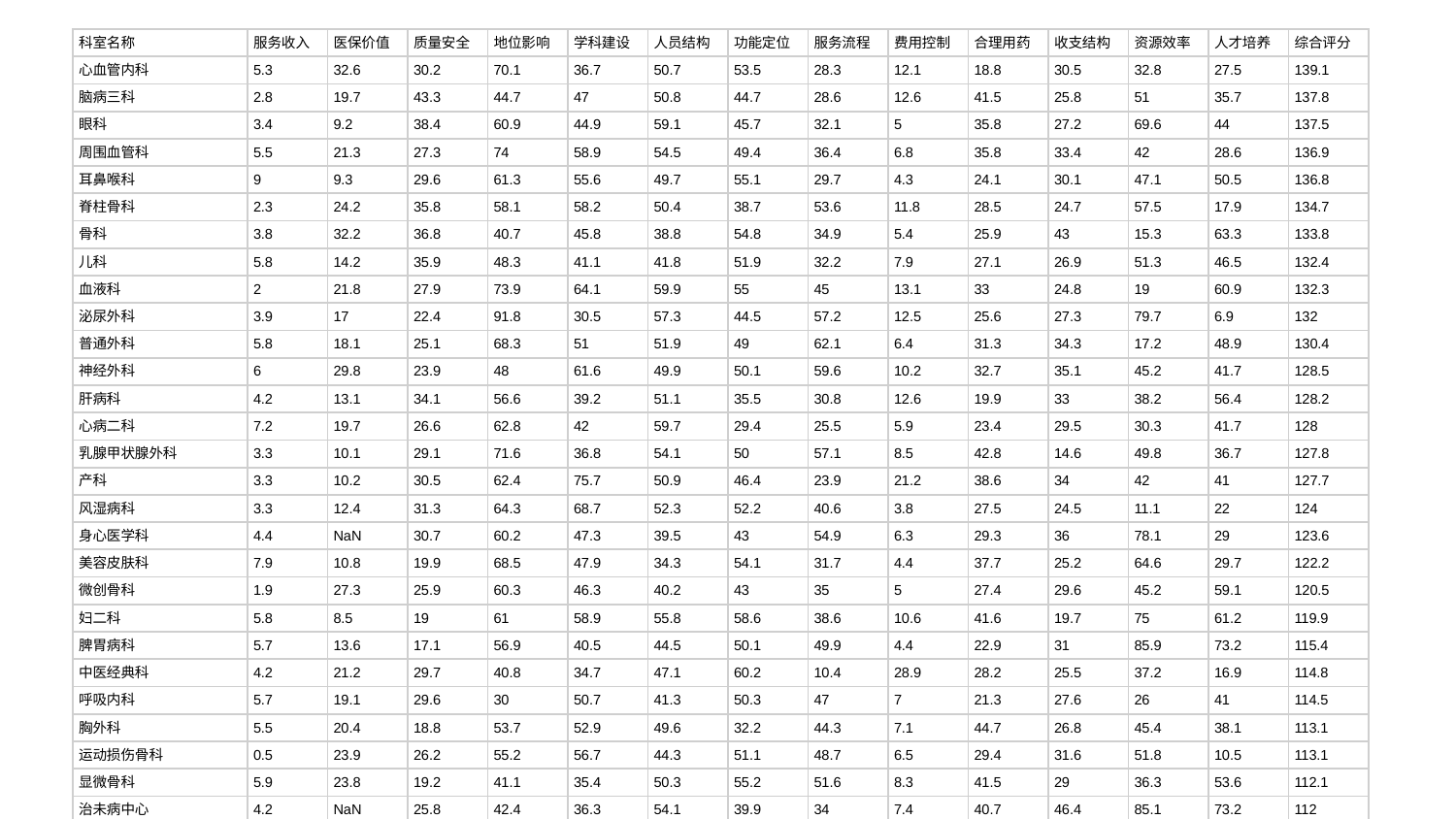

| 科室名称 | 服务收入 | 医保价值 | 质量安全 | 地位影响 | 学科建设 | 人员结构 | 功能定位 | 服务流程 | 费用控制 | 合理用药 | 收支结构 | 资源效率 | 人才培养 | 综合评分 |
| --- | --- | --- | --- | --- | --- | --- | --- | --- | --- | --- | --- | --- | --- | --- |
| 心血管内科 | 5.3 | 32.6 | 30.2 | 70.1 | 36.7 | 50.7 | 53.5 | 28.3 | 12.1 | 18.8 | 30.5 | 32.8 | 27.5 | 139.1 |
| 脑病三科 | 2.8 | 19.7 | 43.3 | 44.7 | 47 | 50.8 | 44.7 | 28.6 | 12.6 | 41.5 | 25.8 | 51 | 35.7 | 137.8 |
| 眼科 | 3.4 | 9.2 | 38.4 | 60.9 | 44.9 | 59.1 | 45.7 | 32.1 | 5 | 35.8 | 27.2 | 69.6 | 44 | 137.5 |
| 周围血管科 | 5.5 | 21.3 | 27.3 | 74 | 58.9 | 54.5 | 49.4 | 36.4 | 6.8 | 35.8 | 33.4 | 42 | 28.6 | 136.9 |
| 耳鼻喉科 | 9 | 9.3 | 29.6 | 61.3 | 55.6 | 49.7 | 55.1 | 29.7 | 4.3 | 24.1 | 30.1 | 47.1 | 50.5 | 136.8 |
| 脊柱骨科 | 2.3 | 24.2 | 35.8 | 58.1 | 58.2 | 50.4 | 38.7 | 53.6 | 11.8 | 28.5 | 24.7 | 57.5 | 17.9 | 134.7 |
| 骨科 | 3.8 | 32.2 | 36.8 | 40.7 | 45.8 | 38.8 | 54.8 | 34.9 | 5.4 | 25.9 | 43 | 15.3 | 63.3 | 133.8 |
| 儿科 | 5.8 | 14.2 | 35.9 | 48.3 | 41.1 | 41.8 | 51.9 | 32.2 | 7.9 | 27.1 | 26.9 | 51.3 | 46.5 | 132.4 |
| 血液科 | 2 | 21.8 | 27.9 | 73.9 | 64.1 | 59.9 | 55 | 45 | 13.1 | 33 | 24.8 | 19 | 60.9 | 132.3 |
| 泌尿外科 | 3.9 | 17 | 22.4 | 91.8 | 30.5 | 57.3 | 44.5 | 57.2 | 12.5 | 25.6 | 27.3 | 79.7 | 6.9 | 132 |
| 普通外科 | 5.8 | 18.1 | 25.1 | 68.3 | 51 | 51.9 | 49 | 62.1 | 6.4 | 31.3 | 34.3 | 17.2 | 48.9 | 130.4 |
| 神经外科 | 6 | 29.8 | 23.9 | 48 | 61.6 | 49.9 | 50.1 | 59.6 | 10.2 | 32.7 | 35.1 | 45.2 | 41.7 | 128.5 |
| 肝病科 | 4.2 | 13.1 | 34.1 | 56.6 | 39.2 | 51.1 | 35.5 | 30.8 | 12.6 | 19.9 | 33 | 38.2 | 56.4 | 128.2 |
| 心病二科 | 7.2 | 19.7 | 26.6 | 62.8 | 42 | 59.7 | 29.4 | 25.5 | 5.9 | 23.4 | 29.5 | 30.3 | 41.7 | 128 |
| 乳腺甲状腺外科 | 3.3 | 10.1 | 29.1 | 71.6 | 36.8 | 54.1 | 50 | 57.1 | 8.5 | 42.8 | 14.6 | 49.8 | 36.7 | 127.8 |
| 产科 | 3.3 | 10.2 | 30.5 | 62.4 | 75.7 | 50.9 | 46.4 | 23.9 | 21.2 | 38.6 | 34 | 42 | 41 | 127.7 |
| 风湿病科 | 3.3 | 12.4 | 31.3 | 64.3 | 68.7 | 52.3 | 52.2 | 40.6 | 3.8 | 27.5 | 24.5 | 11.1 | 22 | 124 |
| 身心医学科 | 4.4 | NaN | 30.7 | 60.2 | 47.3 | 39.5 | 43 | 54.9 | 6.3 | 29.3 | 36 | 78.1 | 29 | 123.6 |
| 美容皮肤科 | 7.9 | 10.8 | 19.9 | 68.5 | 47.9 | 34.3 | 54.1 | 31.7 | 4.4 | 37.7 | 25.2 | 64.6 | 29.7 | 122.2 |
| 微创骨科 | 1.9 | 27.3 | 25.9 | 60.3 | 46.3 | 40.2 | 43 | 35 | 5 | 27.4 | 29.6 | 45.2 | 59.1 | 120.5 |
| 妇二科 | 5.8 | 8.5 | 19 | 61 | 58.9 | 55.8 | 58.6 | 38.6 | 10.6 | 41.6 | 19.7 | 75 | 61.2 | 119.9 |
| 脾胃病科 | 5.7 | 13.6 | 17.1 | 56.9 | 40.5 | 44.5 | 50.1 | 49.9 | 4.4 | 22.9 | 31 | 85.9 | 73.2 | 115.4 |
| 中医经典科 | 4.2 | 21.2 | 29.7 | 40.8 | 34.7 | 47.1 | 60.2 | 10.4 | 28.9 | 28.2 | 25.5 | 37.2 | 16.9 | 114.8 |
| 呼吸内科 | 5.7 | 19.1 | 29.6 | 30 | 50.7 | 41.3 | 50.3 | 47 | 7 | 21.3 | 27.6 | 26 | 41 | 114.5 |
| 胸外科 | 5.5 | 20.4 | 18.8 | 53.7 | 52.9 | 49.6 | 32.2 | 44.3 | 7.1 | 44.7 | 26.8 | 45.4 | 38.1 | 113.1 |
| 运动损伤骨科 | 0.5 | 23.9 | 26.2 | 55.2 | 56.7 | 44.3 | 51.1 | 48.7 | 6.5 | 29.4 | 31.6 | 51.8 | 10.5 | 113.1 |
| 显微骨科 | 5.9 | 23.8 | 19.2 | 41.1 | 35.4 | 50.3 | 55.2 | 51.6 | 8.3 | 41.5 | 29 | 36.3 | 53.6 | 112.1 |
| 治未病中心 | 4.2 | NaN | 25.8 | 42.4 | 36.3 | 54.1 | 39.9 | 34 | 7.4 | 40.7 | 46.4 | 85.1 | 73.2 | 112 |
| 综合内科 | 1.6 | 22.7 | 18.2 | 60.8 | 52.1 | 42 | 55.2 | 31.3 | 24.2 | 25.6 | 31.6 | 67.7 | 45.1 | 110.7 |
| 康复科 | 5.2 | 20.1 | 19.1 | 45 | 38.8 | 50.4 | 43.6 | 35.3 | 4.8 | 24.6 | 39.5 | 49.5 | 49.3 | 107.7 |
| 小儿骨科 | 6.6 | 20.7 | 6.9 | 67.3 | 57.7 | 46.8 | 50.8 | 39 | 11.1 | 36.4 | 30.2 | 51 | 38.7 | 107 |